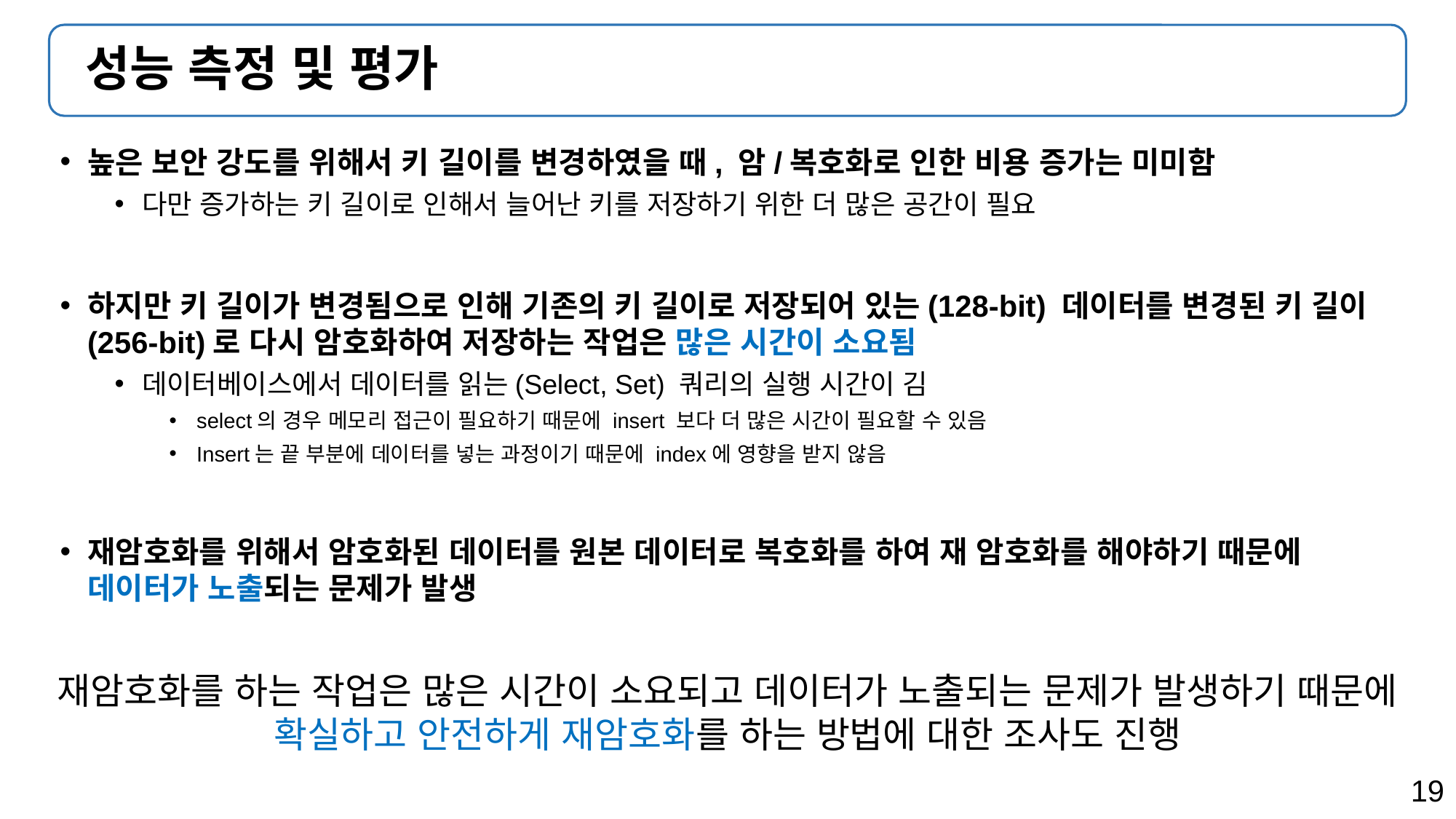

# 성능 측정 및 평가
높은 보안 강도를 위해서 키 길이를 변경하였을 때, 암/복호화로 인한 비용 증가는 미미함
다만 증가하는 키 길이로 인해서 늘어난 키를 저장하기 위한 더 많은 공간이 필요

하지만 키 길이가 변경됨으로 인해 기존의 키 길이로 저장되어 있는(128-bit) 데이터를 변경된 키 길이(256-bit)로 다시 암호화하여 저장하는 작업은 많은 시간이 소요됨
데이터베이스에서 데이터를 읽는(Select, Set) 쿼리의 실행 시간이 김
select의 경우 메모리 접근이 필요하기 때문에 insert 보다 더 많은 시간이 필요할 수 있음
Insert는 끝 부분에 데이터를 넣는 과정이기 때문에 index에 영향을 받지 않음

재암호화를 위해서 암호화된 데이터를 원본 데이터로 복호화를 하여 재 암호화를 해야하기 때문에 데이터가 노출되는 문제가 발생
재암호화를 하는 작업은 많은 시간이 소요되고 데이터가 노출되는 문제가 발생하기 때문에
확실하고 안전하게 재암호화를 하는 방법에 대한 조사도 진행